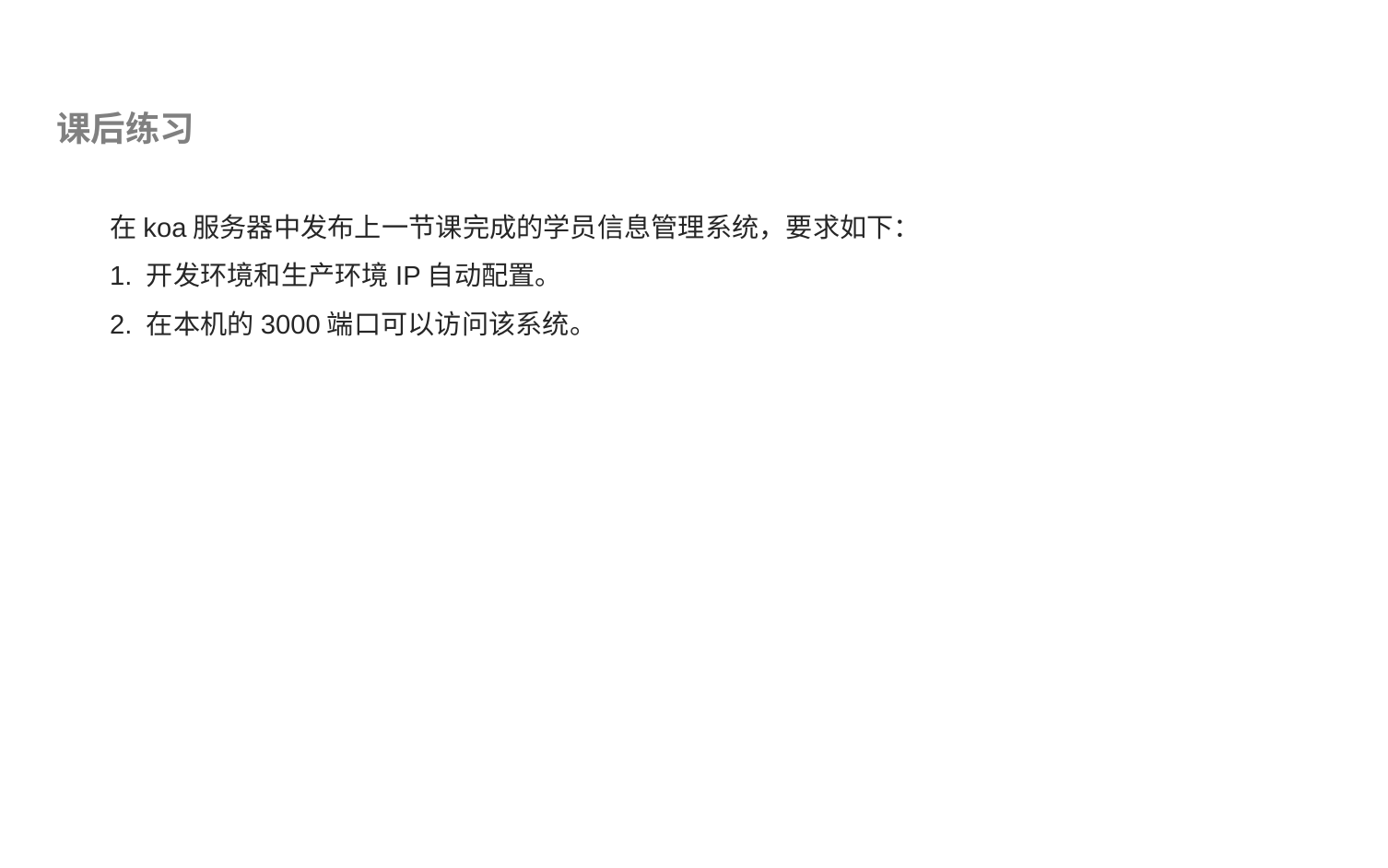

课后练习
在koa服务器中发布上一节课完成的学员信息管理系统，要求如下：
1. 开发环境和生产环境IP自动配置。
2. 在本机的3000端口可以访问该系统。